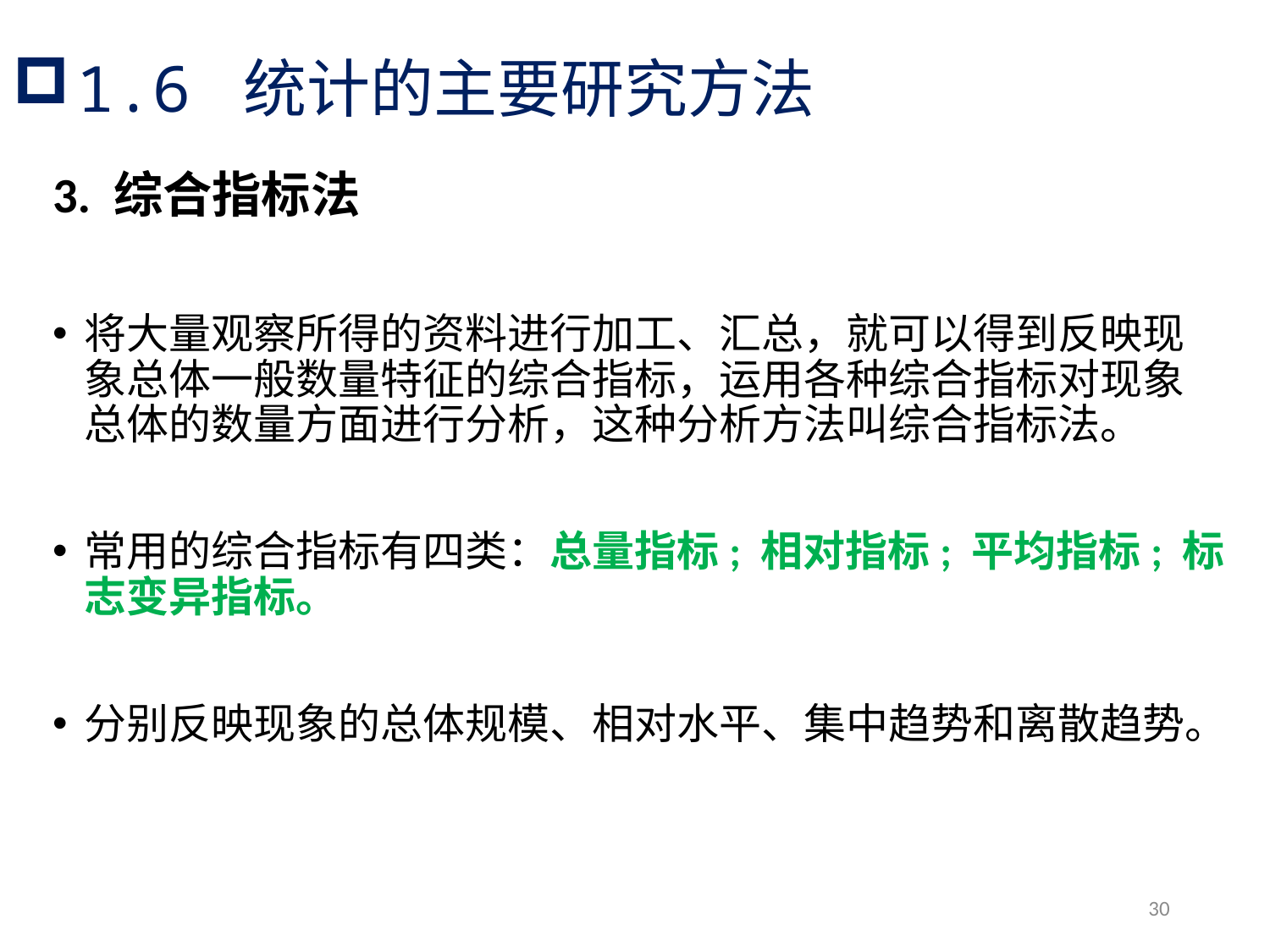

1.6 统计的主要研究方法
3. 综合指标法

将大量观察所得的资料进行加工、汇总，就可以得到反映现象总体一般数量特征的综合指标，运用各种综合指标对现象总体的数量方面进行分析，这种分析方法叫综合指标法。

常用的综合指标有四类：总量指标; 相对指标; 平均指标; 标志变异指标。

分别反映现象的总体规模、相对水平、集中趋势和离散趋势。
30